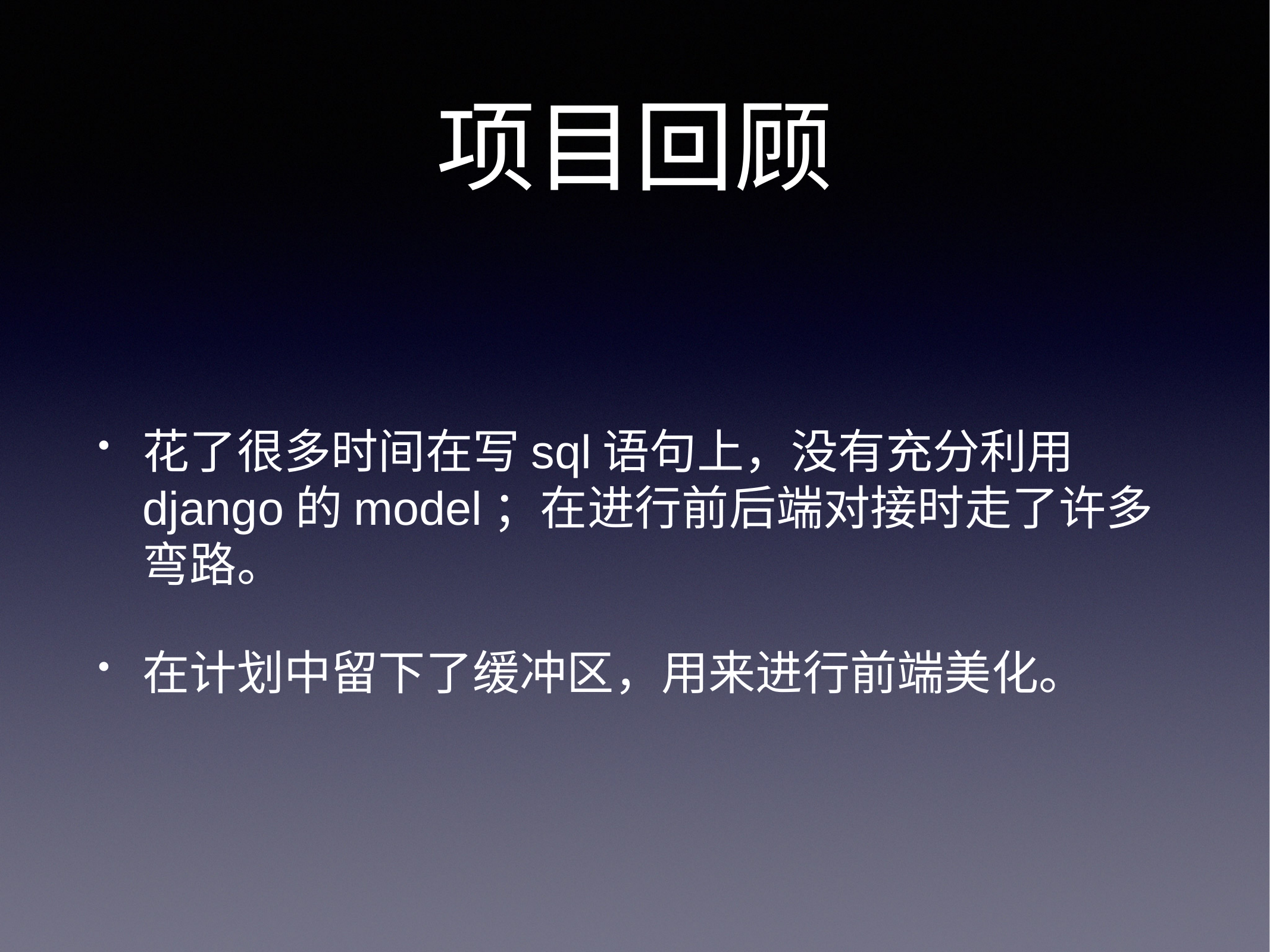

# 项目回顾
花了很多时间在写sql语句上，没有充分利用django的model；在进行前后端对接时走了许多弯路。
在计划中留下了缓冲区，用来进行前端美化。